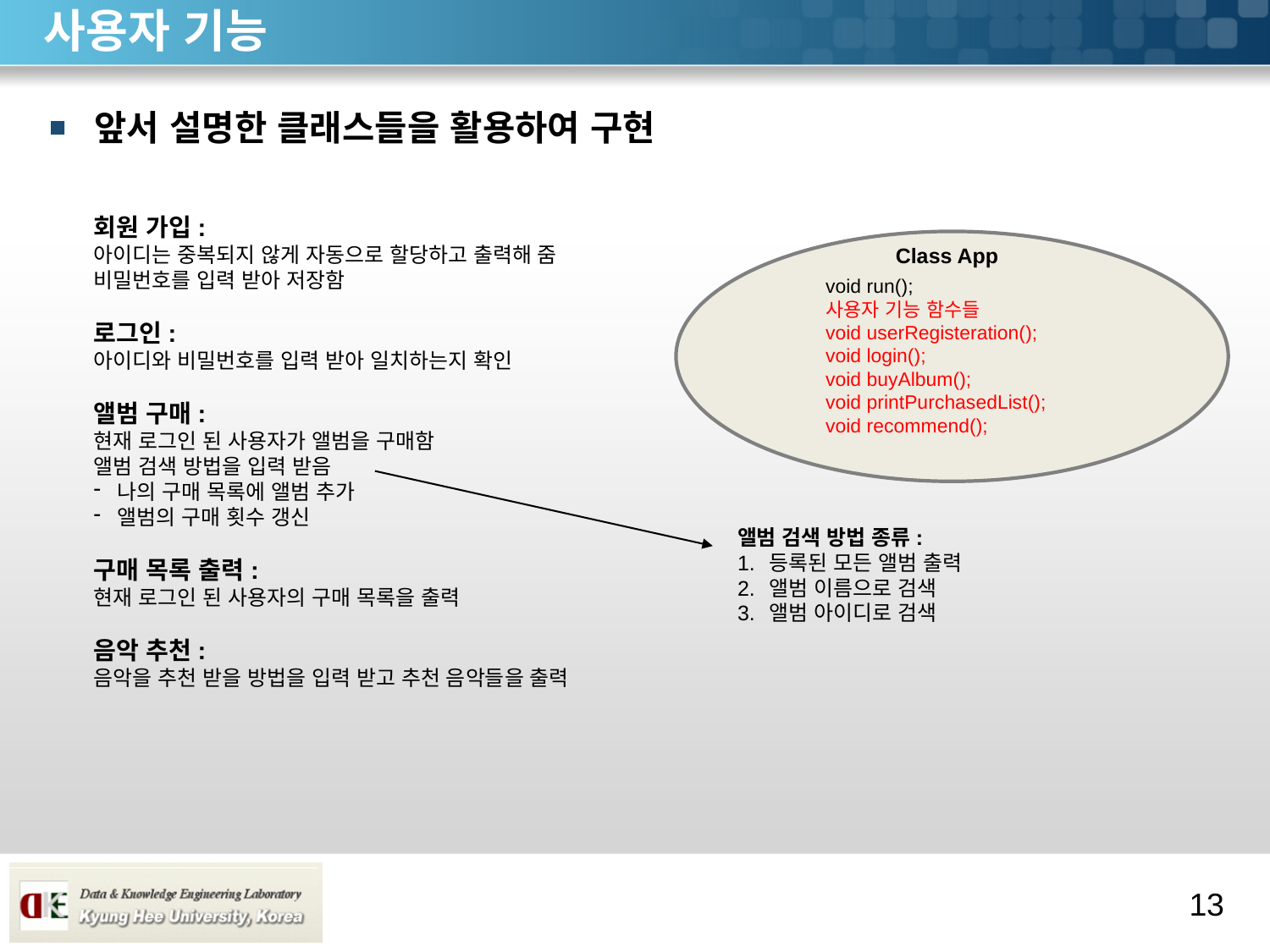

# 사용자 기능
앞서 설명한 클래스들을 활용하여 구현
회원 가입:
아이디는 중복되지 않게 자동으로 할당하고 출력해 줌
비밀번호를 입력 받아 저장함

로그인:
아이디와 비밀번호를 입력 받아 일치하는지 확인

앨범 구매:
현재 로그인 된 사용자가 앨범을 구매함
앨범 검색 방법을 입력 받음
나의 구매 목록에 앨범 추가
앨범의 구매 횟수 갱신

구매 목록 출력:
현재 로그인 된 사용자의 구매 목록을 출력

음악 추천:
음악을 추천 받을 방법을 입력 받고 추천 음악들을 출력

Class App
void run();
사용자 기능 함수들
void userRegisteration();
void login();
void buyAlbum();
void printPurchasedList();
void recommend();
앨범 검색 방법 종류:
등록된 모든 앨범 출력
앨범 이름으로 검색
앨범 아이디로 검색